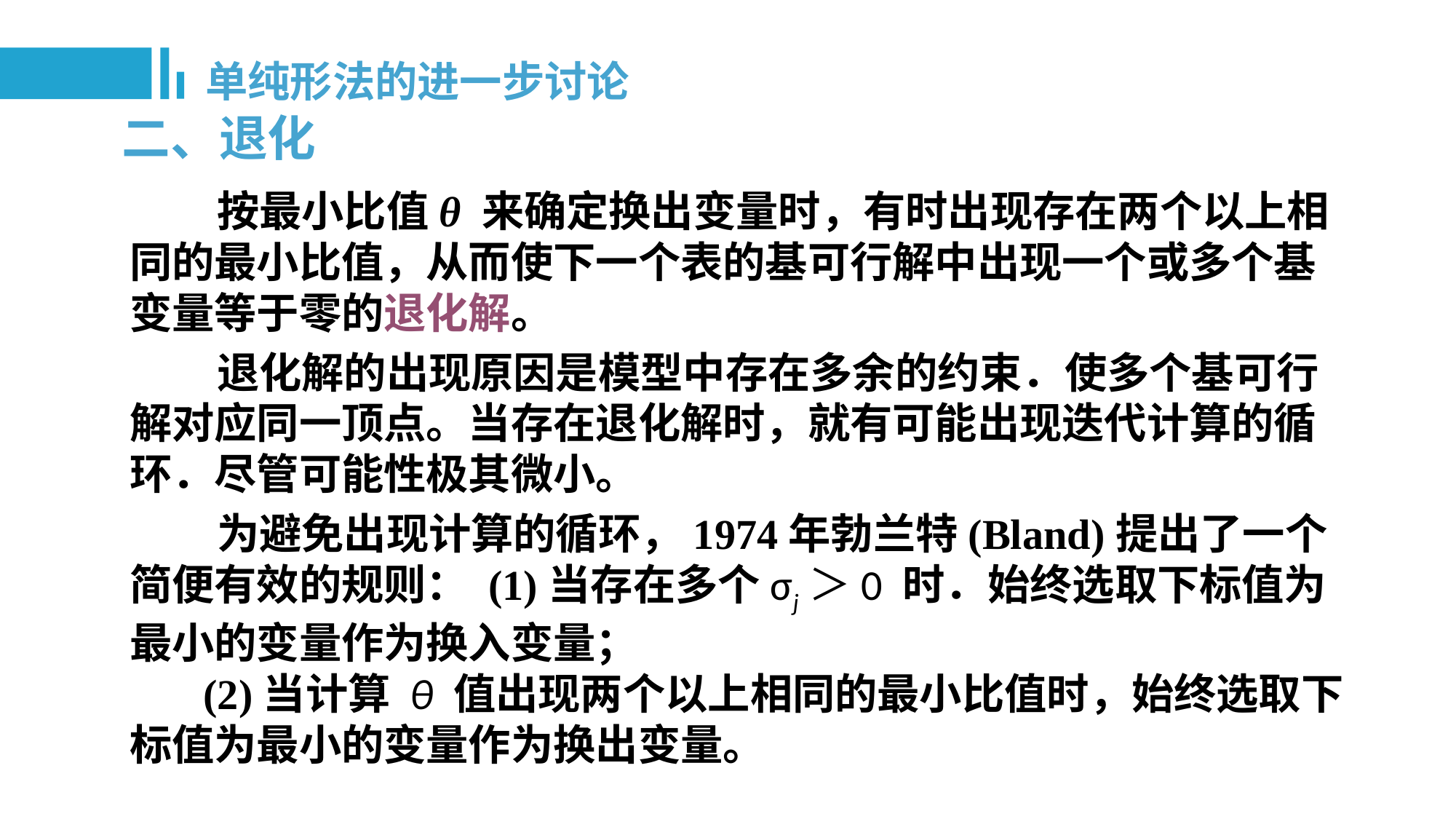

单纯形法的进一步讨论

 二、退化
        按最小比值θ 来确定换出变量时，有时出现存在两个以上相同的最小比值，从而使下一个表的基可行解中出现一个或多个基变量等于零的退化解。
        退化解的出现原因是模型中存在多余的约束．使多个基可行解对应同一顶点。当存在退化解时，就有可能出现迭代计算的循环．尽管可能性极其微小。
        为避免出现计算的循环，1974年勃兰特(Bland)提出了一个简便有效的规则： (1)当存在多个σj＞0 时．始终选取下标值为最小的变量作为换入变量；
       (2)当计算 θ 值出现两个以上相同的最小比值时，始终选取下标值为最小的变量作为换出变量。